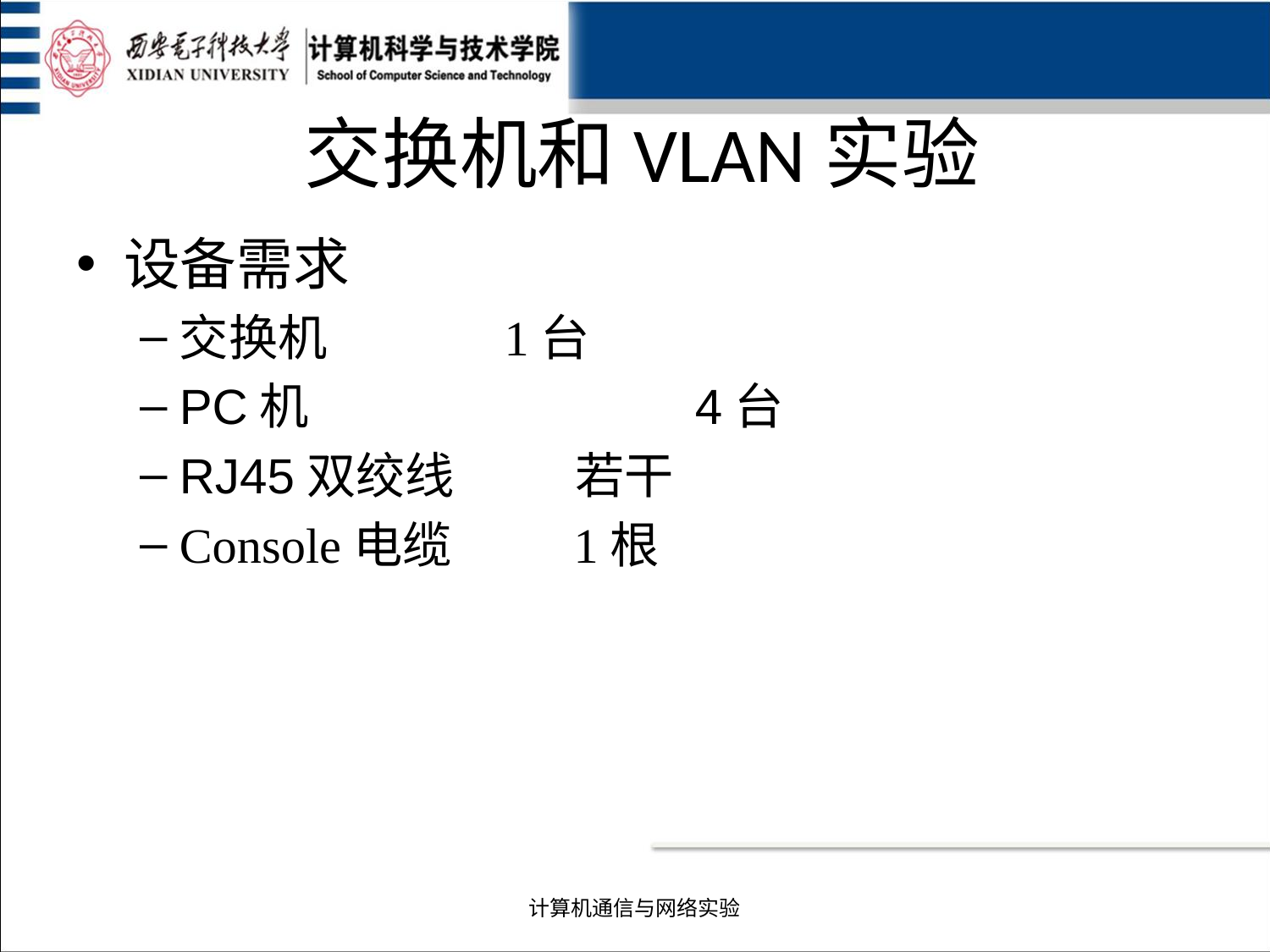

# 交换机和VLAN实验
设备需求
交换机               1台
PC机                                  4台
RJ45双绞线           若干
Console电缆          1根
计算机通信与网络实验